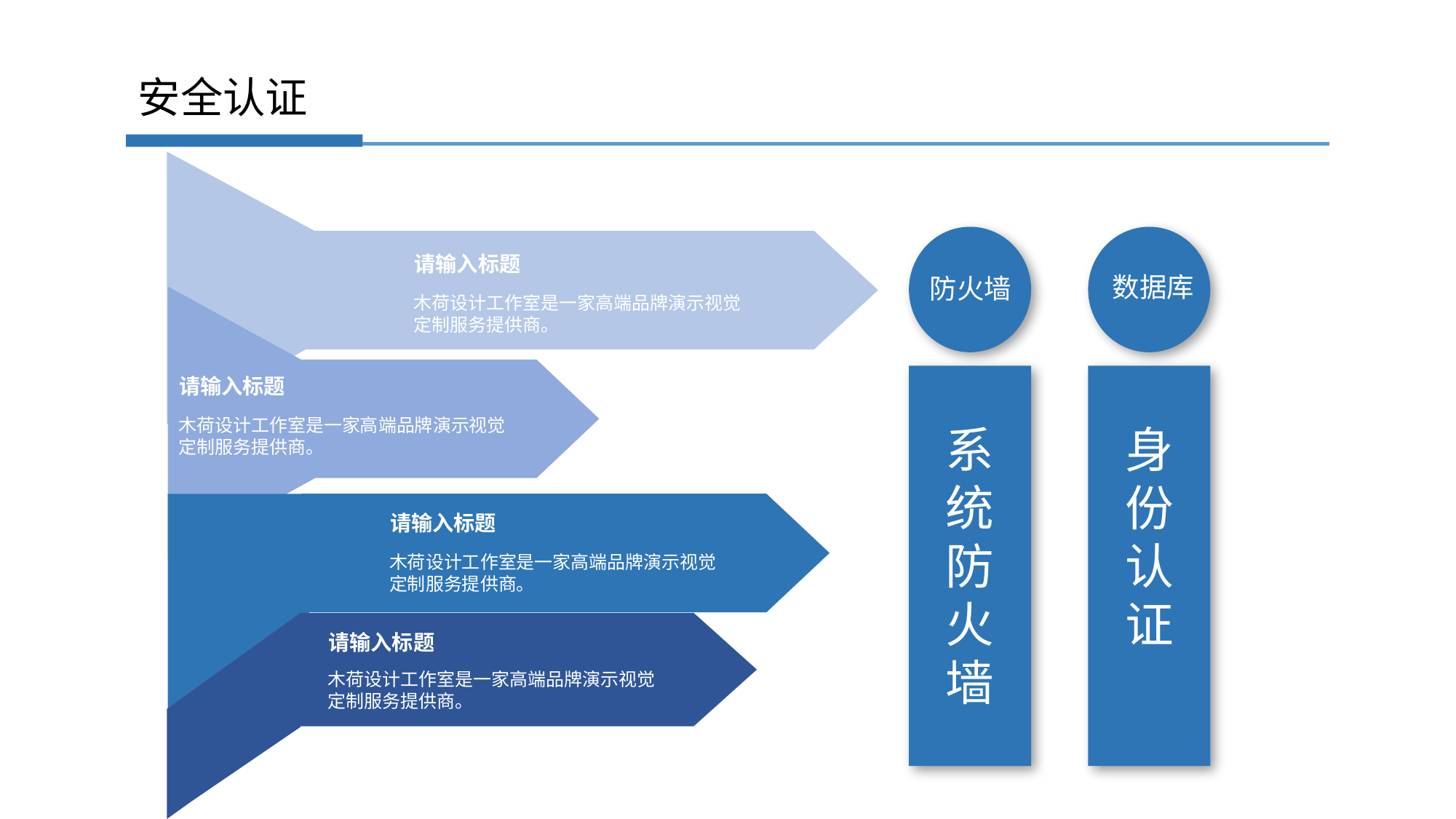

安全认证

请输入标题
木荷设计工作室是一家高端品牌演示视觉定制服务提供商。

防火墙

系统防火墙

数据库

身份认证

请输入标题
木荷设计工作室是一家高端品牌演示视觉定制服务提供商。

请输入标题
木荷设计工作室是一家高端品牌演示视觉定制服务提供商。

请输入标题
木荷设计工作室是一家高端品牌演示视觉定制服务提供商。